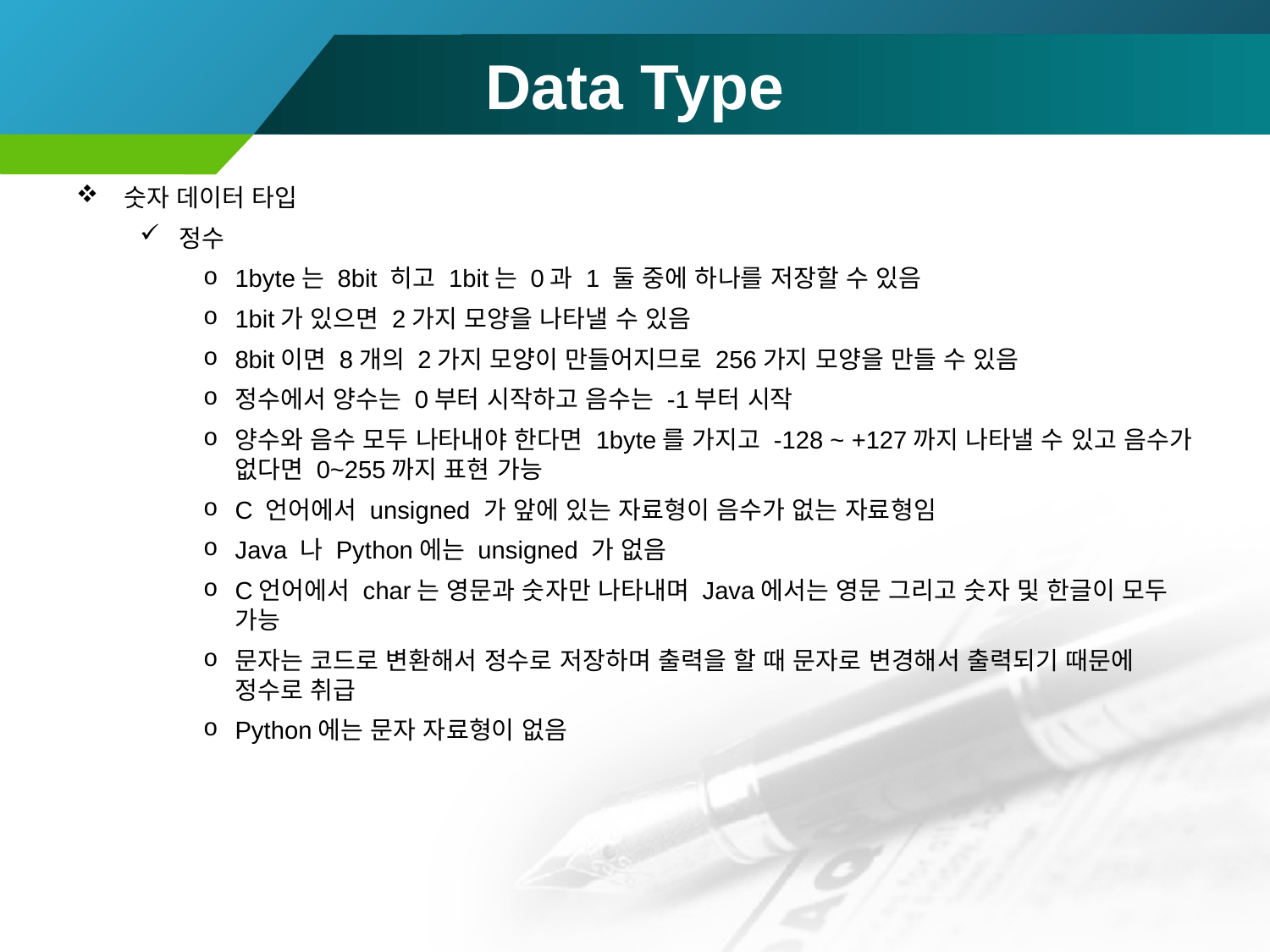

# Data Type
숫자 데이터 타입
정수
1byte는 8bit 히고 1bit는 0과 1 둘 중에 하나를 저장할 수 있음
1bit가 있으면 2가지 모양을 나타낼 수 있음
8bit이면 8개의 2가지 모양이 만들어지므로 256가지 모양을 만들 수 있음
정수에서 양수는 0부터 시작하고 음수는 -1부터 시작
양수와 음수 모두 나타내야 한다면 1byte를 가지고 -128 ~ +127까지 나타낼 수 있고 음수가 없다면 0~255까지 표현 가능
C 언어에서 unsigned 가 앞에 있는 자료형이 음수가 없는 자료형임
Java 나 Python에는 unsigned 가 없음
C언어에서 char는 영문과 숫자만 나타내며 Java에서는 영문 그리고 숫자 및 한글이 모두 가능
문자는 코드로 변환해서 정수로 저장하며 출력을 할 때 문자로 변경해서 출력되기 때문에 정수로 취급
Python에는 문자 자료형이 없음